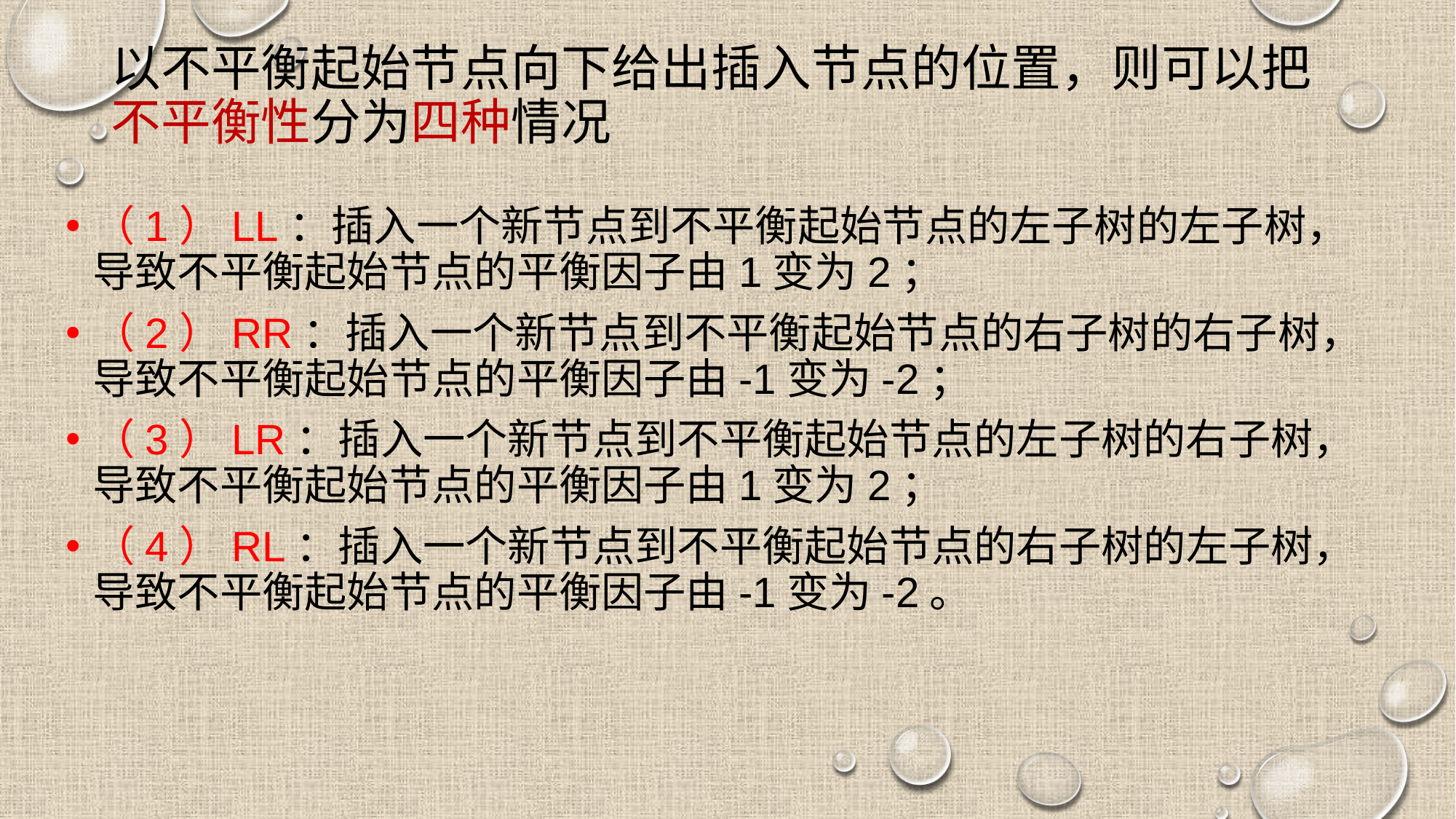

# 以不平衡起始节点向下给出插入节点的位置，则可以把不平衡性分为四种情况
（1）LL：插入一个新节点到不平衡起始节点的左子树的左子树，导致不平衡起始节点的平衡因子由1变为2；
（2）RR：插入一个新节点到不平衡起始节点的右子树的右子树，导致不平衡起始节点的平衡因子由-1变为-2；
（3）LR：插入一个新节点到不平衡起始节点的左子树的右子树，导致不平衡起始节点的平衡因子由1变为2；
（4）RL：插入一个新节点到不平衡起始节点的右子树的左子树，导致不平衡起始节点的平衡因子由-1变为-2。